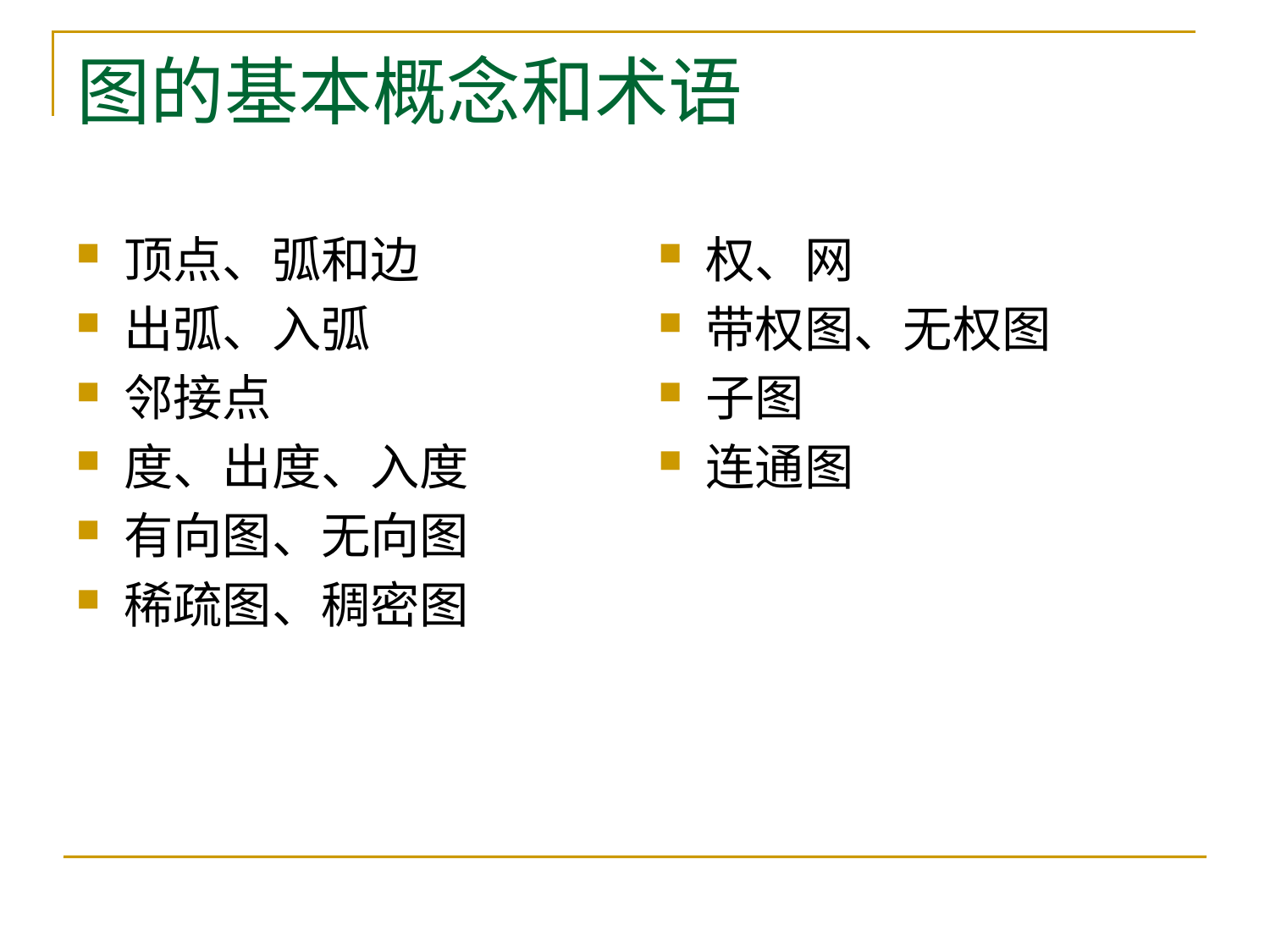

# 图的基本概念和术语
顶点、弧和边
出弧、入弧
邻接点
度、出度、入度
有向图、无向图
稀疏图、稠密图
权、网
带权图、无权图
子图
连通图